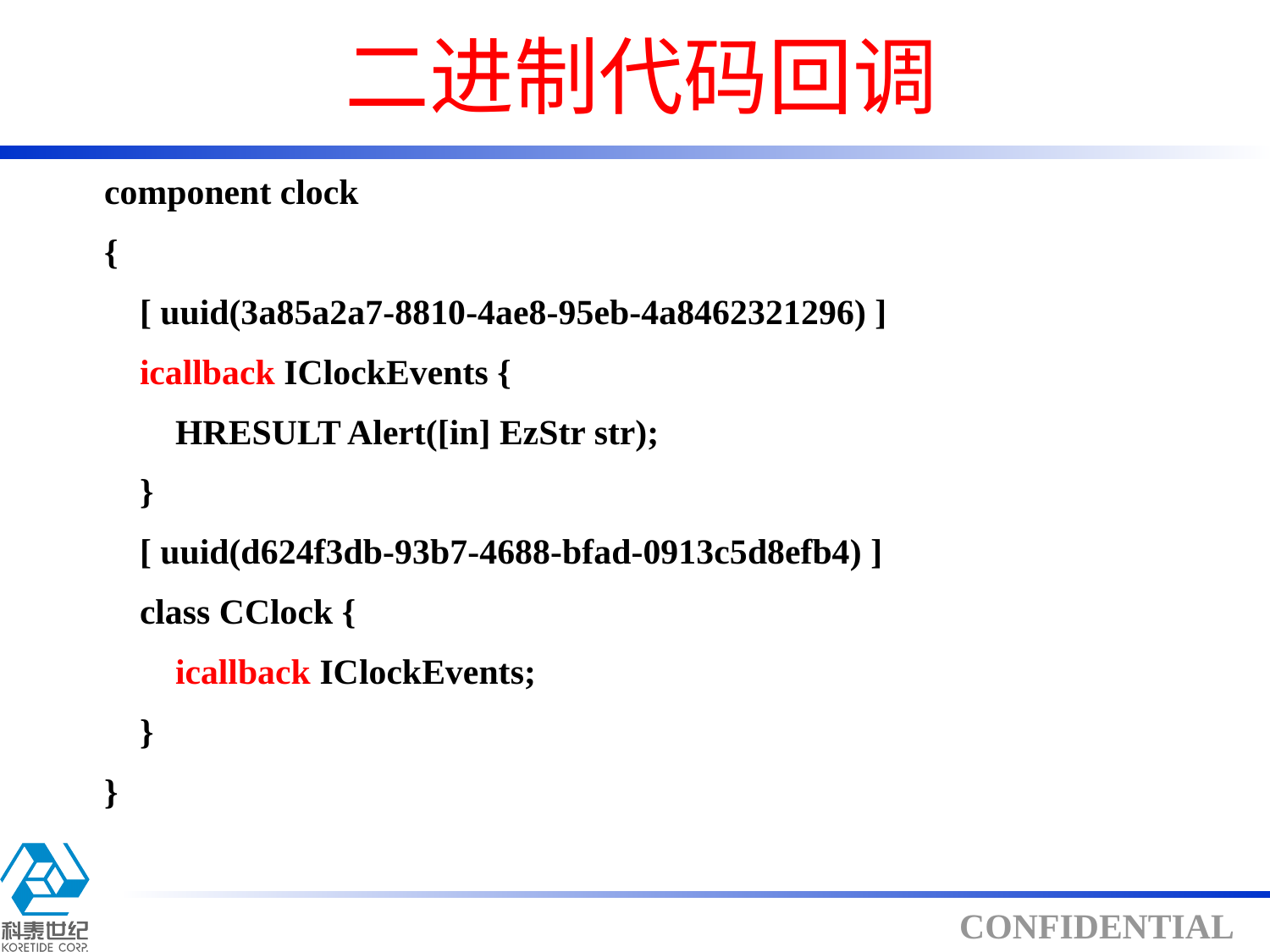

# 二进制代码回调
component clock
{
    [ uuid(3a85a2a7-8810-4ae8-95eb-4a8462321296) ]
    icallback IClockEvents {
        HRESULT Alert([in] EzStr str);
    }
    [ uuid(d624f3db-93b7-4688-bfad-0913c5d8efb4) ]
    class CClock {
        icallback IClockEvents;
    }
}